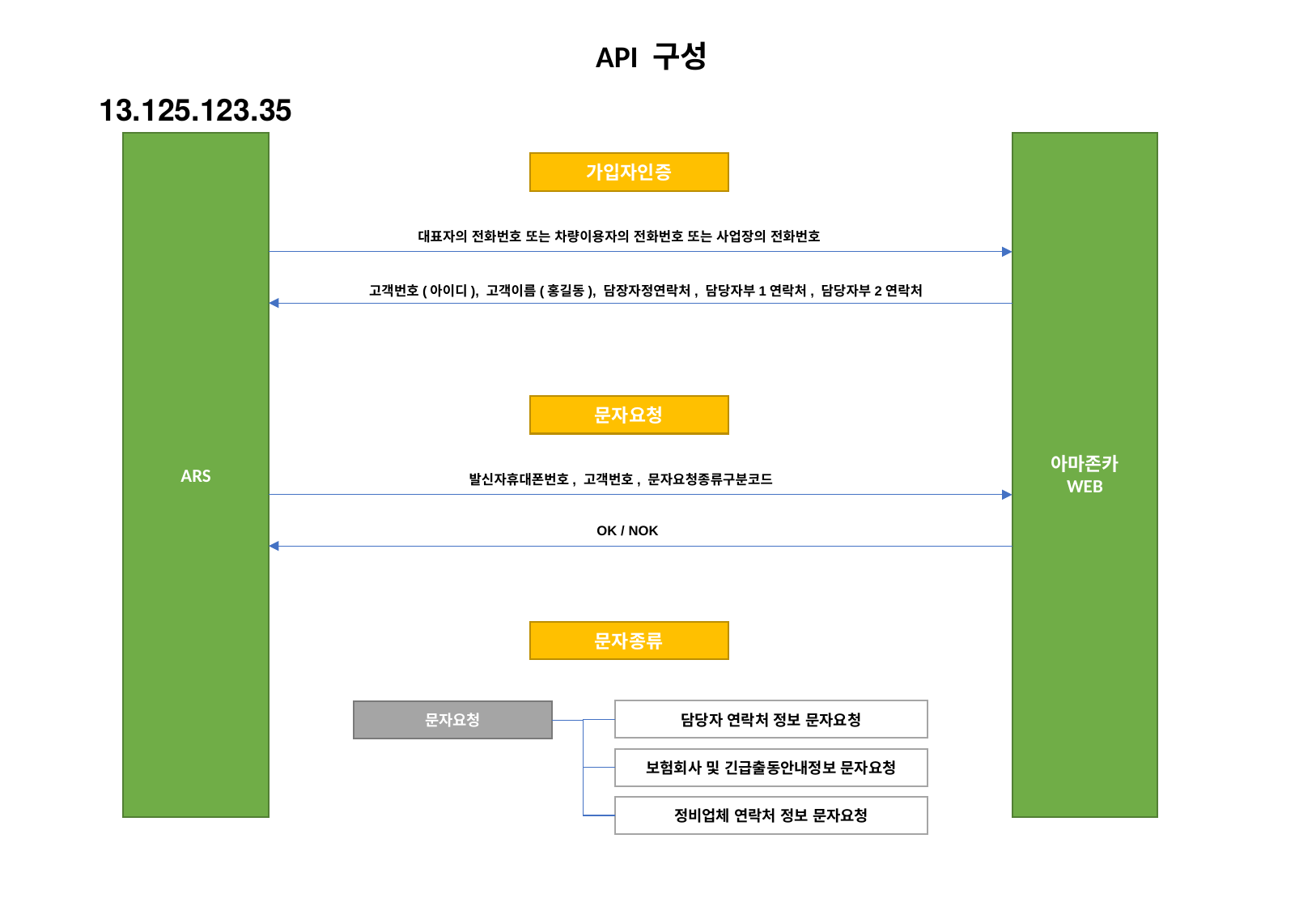

API 구성
13.125.123.35
ARS
아마존카
WEB
가입자인증
대표자의 전화번호 또는 차량이용자의 전화번호 또는 사업장의 전화번호
고객번호(아이디), 고객이름(홍길동), 담장자정연락처, 담당자부1연락처, 담당자부2연락처
문자요청
발신자휴대폰번호, 고객번호, 문자요청종류구분코드
OK / NOK
문자종류
담당자 연락처 정보 문자요청
문자요청
보험회사 및 긴급출동안내정보 문자요청
정비업체 연락처 정보 문자요청